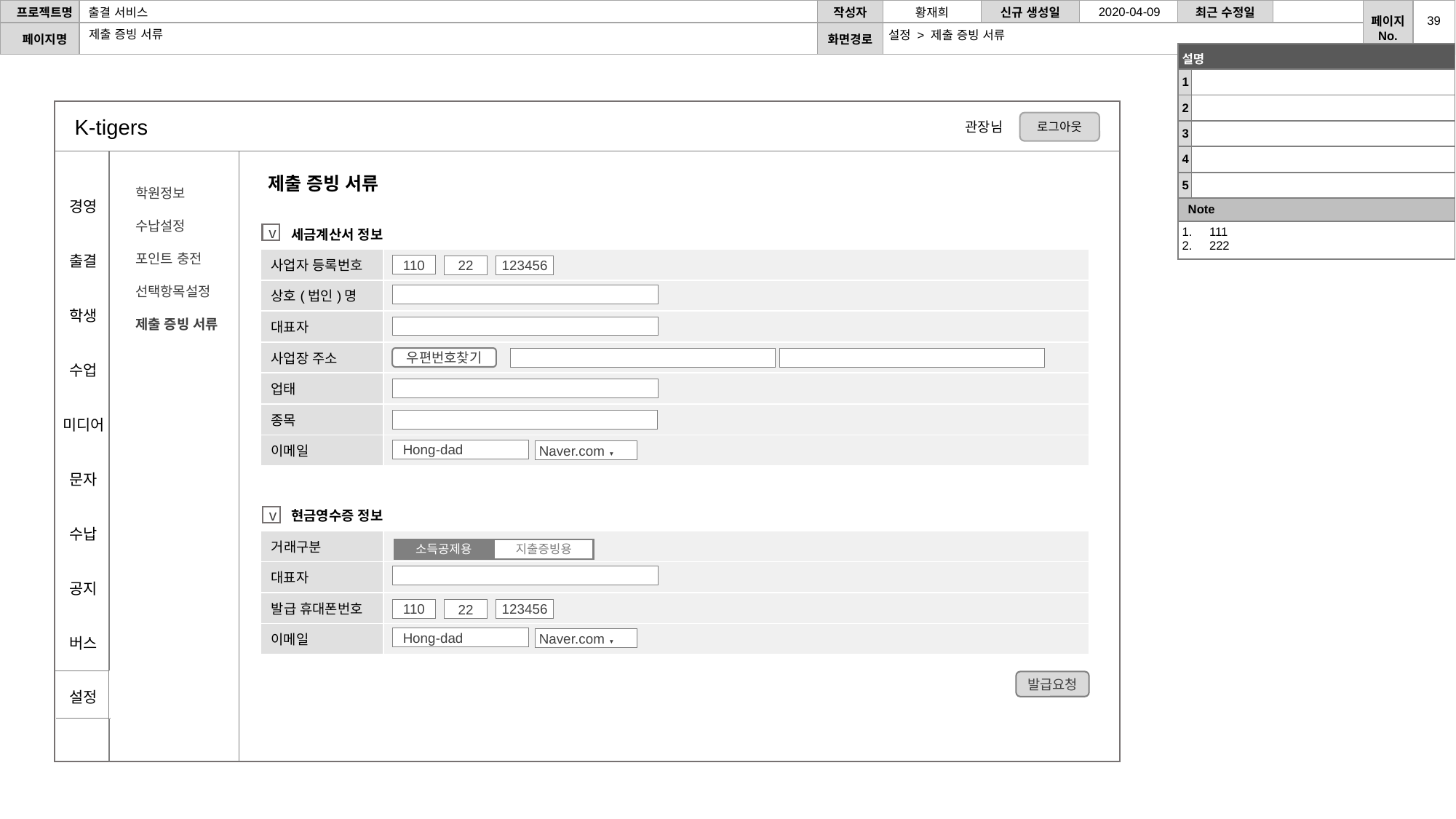

2020-04-09
39
제출 증빙 서류
설정 > 제출 증빙 서류
| 설명 |  |
| --- | --- |
| 1 |  |
| 2 |  |
| 3 |  |
| 4 |  |
| 5 |  |
| Note |  |
| 111 222 |  |

K-tigers
로그아웃
관장님
제출 증빙 서류
학원정보

수납설정

포인트 충전

선택항목설정

제출 증빙 서류

경영

출결

학생

수업

미디어

문자

수납

공지

버스

설정

세금계산서 정보
v
| 사업자 등록번호 |  |
| --- | --- |
| 상호(법인)명 |  |
| 대표자 |  |
| 사업장 주소 |  |
| 업태 |  |
| 종목 |  |
| 이메일 |  |
110
123456
22

우편번호찾기

Hong-dad
Naver.com ▼
현금영수증 정보
v
| 거래구분 |  |
| --- | --- |
| 대표자 |  |
| 발급 휴대폰번호 |  |
| 이메일 |  |
소득공제용
지출증빙용

110
123456
22
Hong-dad
Naver.com ▼
발급요청